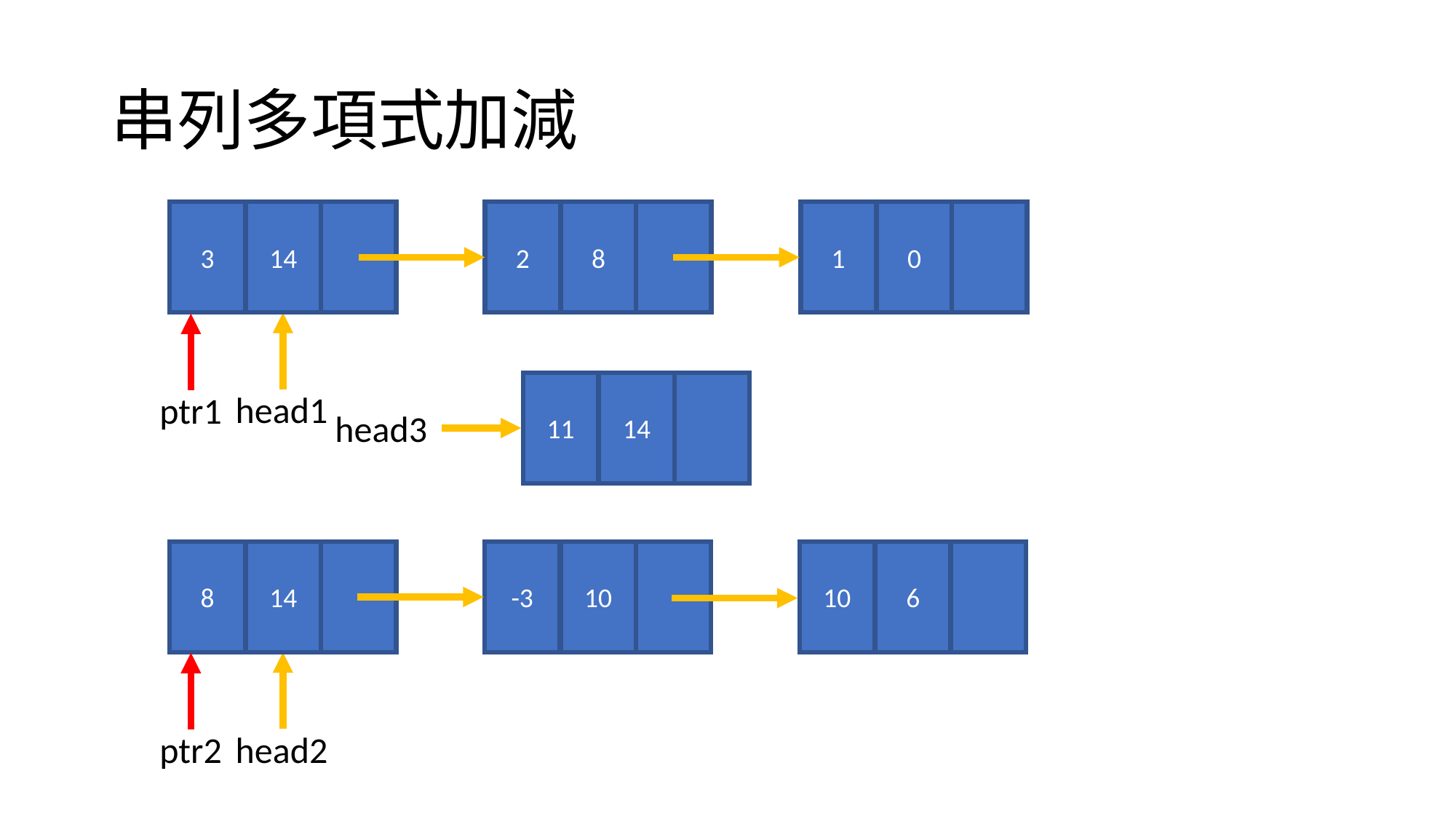

# 串列多項式加減
1
0

2
8

3
14

11
14

head1
ptr1
head3
-3
10

10
6

8
14

head2
ptr2